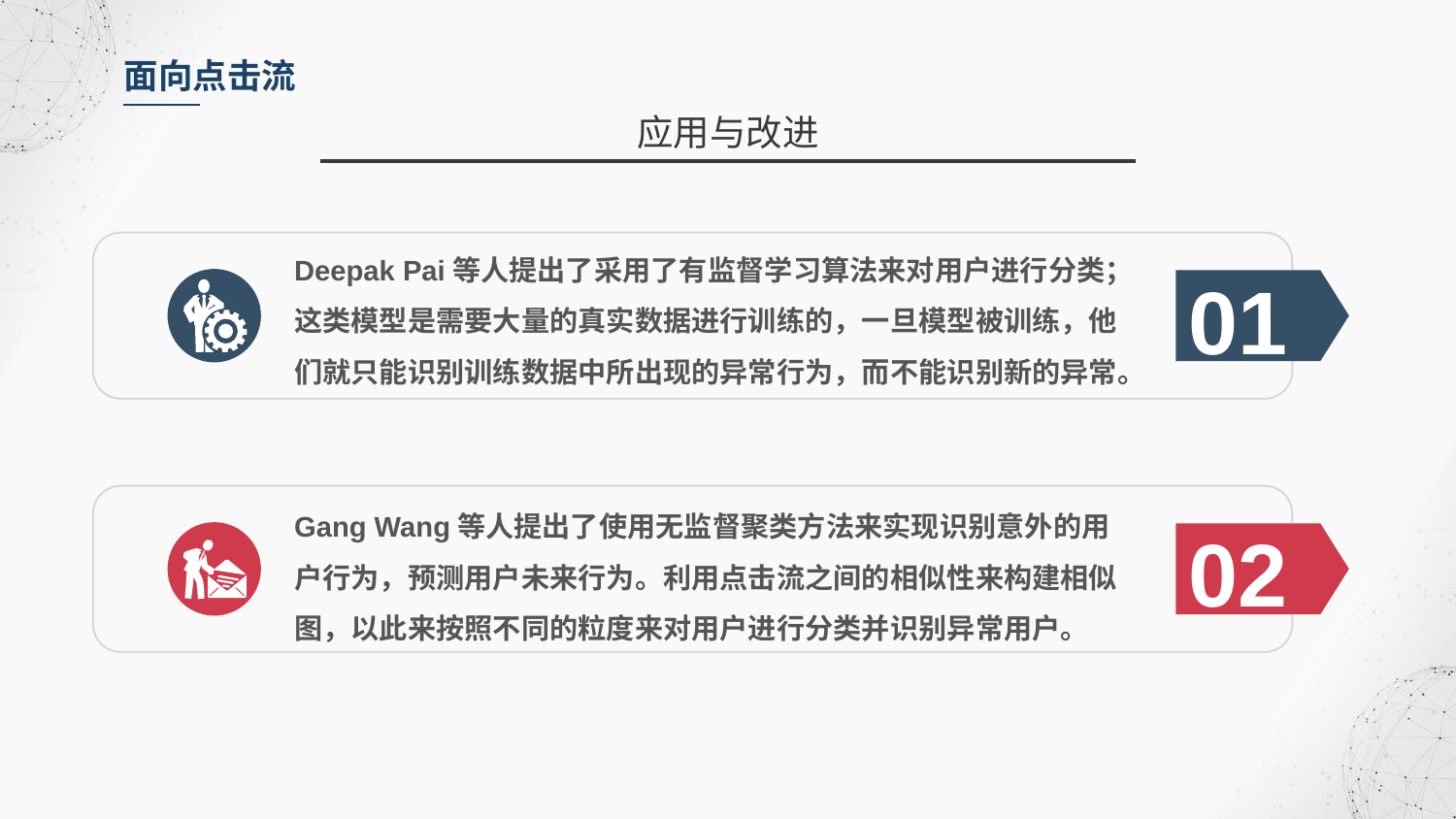

面向点击流
应用与改进

Deepak Pai等人提出了采用了有监督学习算法来对用户进行分类；这类模型是需要大量的真实数据进行训练的，一旦模型被训练，他们就只能识别训练数据中所出现的异常行为，而不能识别新的异常。

01

Gang Wang等人提出了使用无监督聚类方法来实现识别意外的用户行为，预测用户未来行为。利用点击流之间的相似性来构建相似图，以此来按照不同的粒度来对用户进行分类并识别异常用户。

02